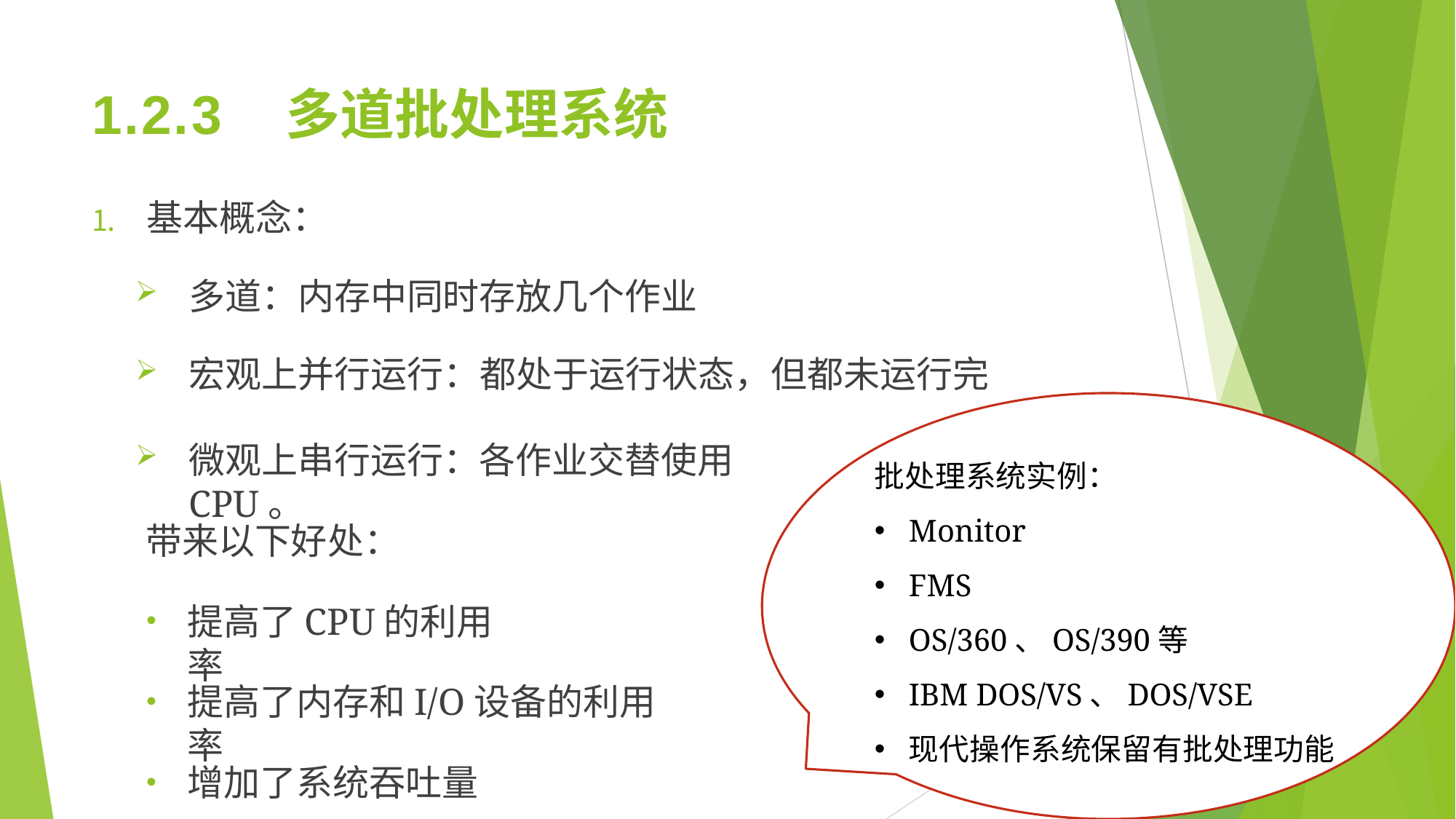

# 1.2.3	多道批处理系统
基本概念：

多道：内存中同时存放几个作业

宏观上并行运行：都处于运行状态，但都未运行完

微观上串行运行：各作业交替使用CPU。
批处理系统实例：
Monitor
FMS
OS/360、OS/390等
IBM DOS/VS、DOS/VSE
现代操作系统保留有批处理功能
带来以下好处：
提高了CPU的利用率
提高了内存和I/O设备的利用率
增加了系统吞吐量